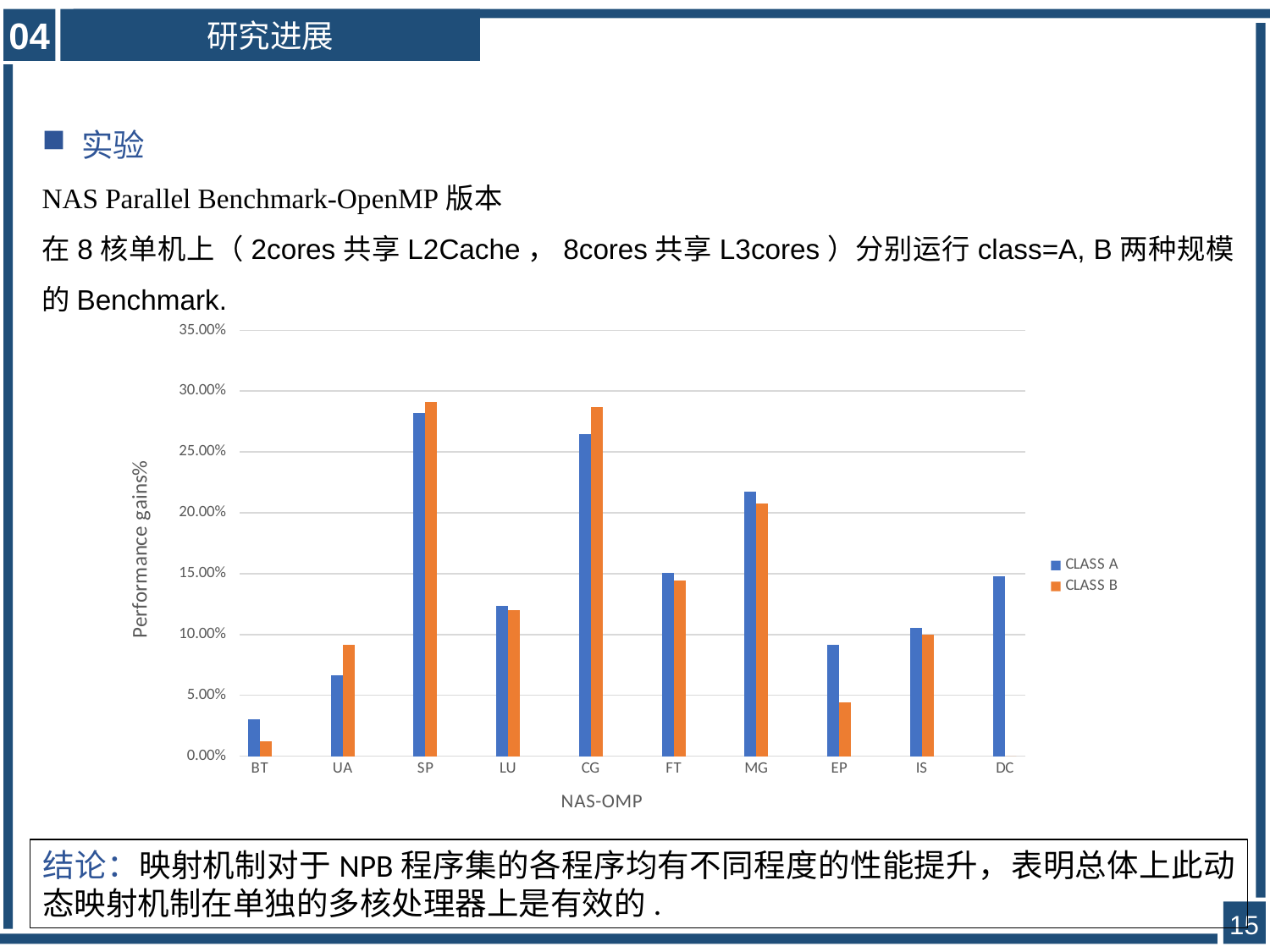

04
研究进展

实验
NAS Parallel Benchmark-OpenMP版本
在8核单机上（2cores共享L2Cache，8cores共享L3cores）分别运行class=A, B两种规模的Benchmark.

### Chart

| Category | CLASS A | CLASS B |
|---|---|---|
| BT | 0.030010718113611935 | 0.011894194922776526 |
|  | None | None |
| UA | 0.06651017214397494 | 0.09119812583667998 |
|  | None | None |
| SP | 0.2820881226053639 | 0.2908363636363636 |
|  | None | None |
| LU | 0.12351543942992875 | 0.1197916666666667 |
|  | None | None |
| CG | 0.26470588235294124 | 0.2871287128712871 |
|  | None | None |
| FT | 0.15079365079365076 | 0.14428739693757367 |
|  | None | None |
| MG | 0.21739130434782614 | 0.20742358078602624 |
|  | None | None |
| EP | 0.09139784946236566 | 0.04427480916030535 |
|  | None | None |
| IS | 0.1052631578947368 | 0.09999999999999991 |
|  | None | None |
| DC | 0.1480314960629921 | 0.0 |

结论：映射机制对于NPB程序集的各程序均有不同程度的性能提升，表明总体上此动态映射机制在单独的多核处理器上是有效的.

15